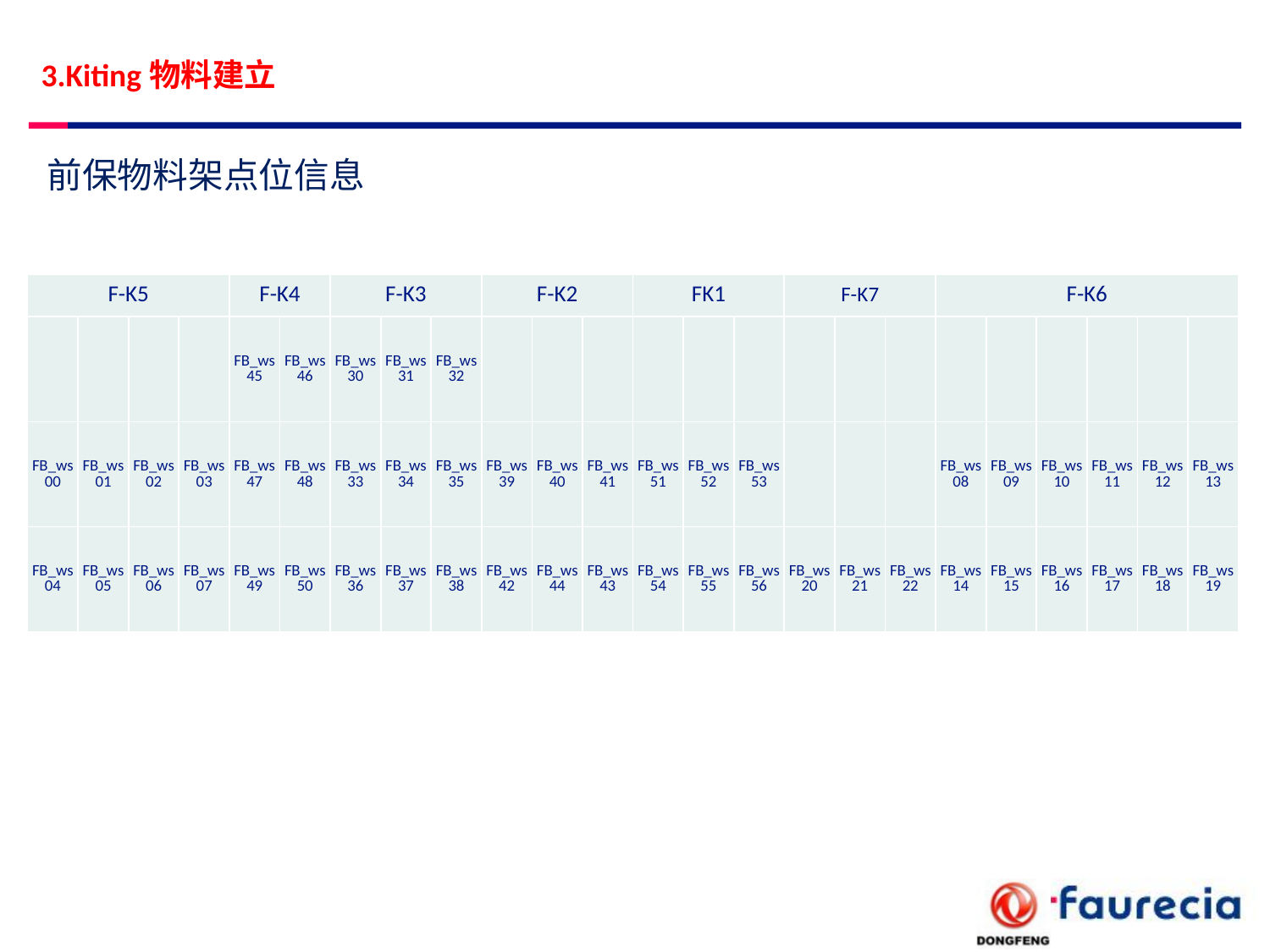

3.Kiting物料建立
前保物料架点位信息
| F-K5 |  |  |  | F-K4 |  | F-K3 |  |  | F-K2 |  |  | FK1 |  |  | F-K7 |  |  | F-K6 |  |  |  |  |  |
| --- | --- | --- | --- | --- | --- | --- | --- | --- | --- | --- | --- | --- | --- | --- | --- | --- | --- | --- | --- | --- | --- | --- | --- |
|  |  |  |  | FB\_ws45 | FB\_ws46 | FB\_ws30 | FB\_ws31 | FB\_ws32 |  |  |  |  |  |  |  |  |  |  |  |  |  |  |  |
| FB\_ws00 | FB\_ws01 | FB\_ws02 | FB\_ws03 | FB\_ws47 | FB\_ws48 | FB\_ws33 | FB\_ws34 | FB\_ws35 | FB\_ws39 | FB\_ws40 | FB\_ws41 | FB\_ws51 | FB\_ws52 | FB\_ws53 |  |  |  | FB\_ws08 | FB\_ws09 | FB\_ws10 | FB\_ws11 | FB\_ws12 | FB\_ws13 |
| FB\_ws04 | FB\_ws05 | FB\_ws06 | FB\_ws07 | FB\_ws49 | FB\_ws50 | FB\_ws36 | FB\_ws37 | FB\_ws38 | FB\_ws42 | FB\_ws44 | FB\_ws43 | FB\_ws54 | FB\_ws55 | FB\_ws56 | FB\_ws20 | FB\_ws21 | FB\_ws22 | FB\_ws14 | FB\_ws15 | FB\_ws16 | FB\_ws17 | FB\_ws18 | FB\_ws19 |